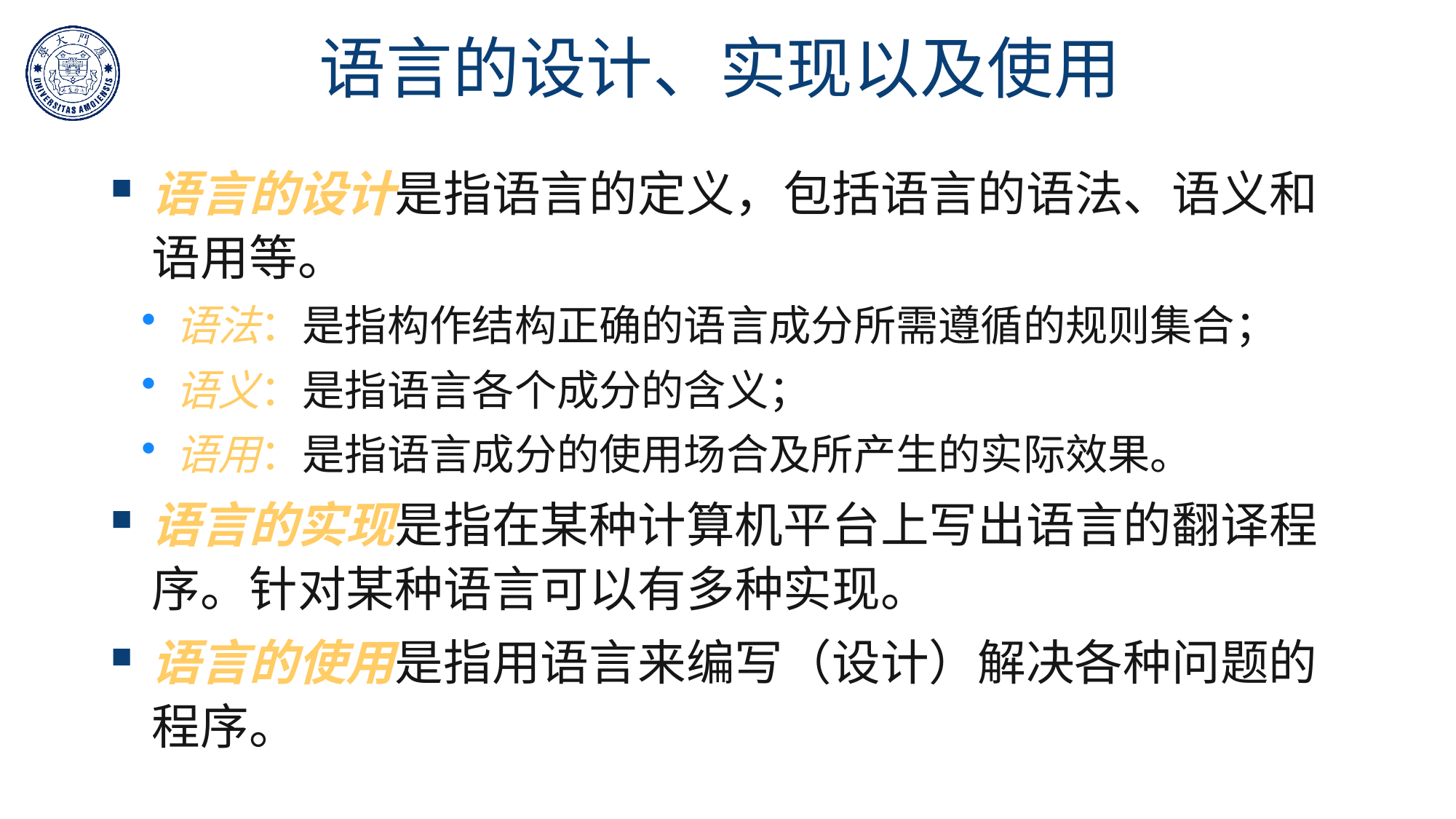

# 语言的设计、实现以及使用
语言的设计是指语言的定义，包括语言的语法、语义和语用等。
语法：是指构作结构正确的语言成分所需遵循的规则集合；
语义：是指语言各个成分的含义；
语用：是指语言成分的使用场合及所产生的实际效果。
语言的实现是指在某种计算机平台上写出语言的翻译程序。针对某种语言可以有多种实现。
语言的使用是指用语言来编写（设计）解决各种问题的程序。
45